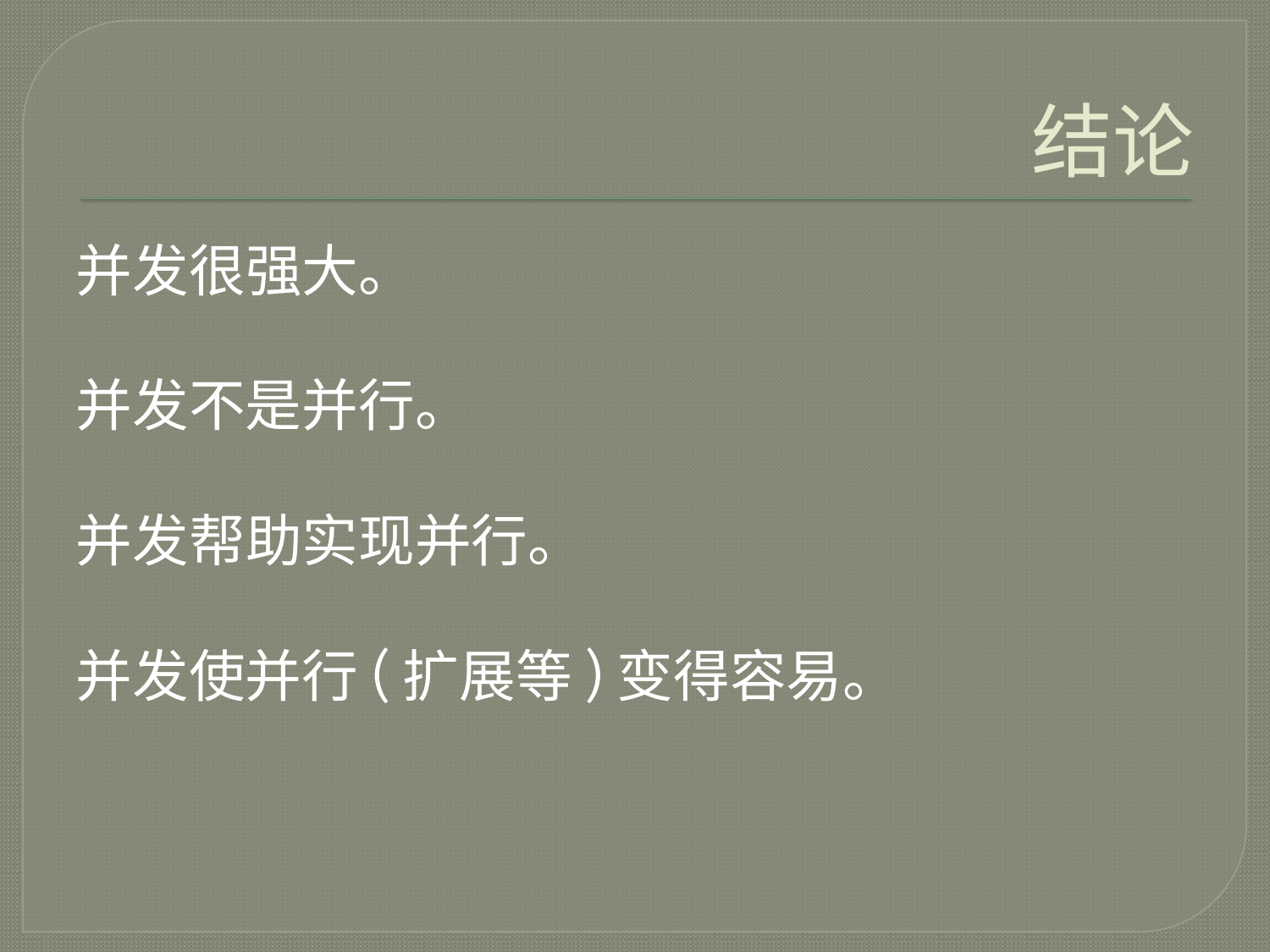

# 结论
并发很强大。
并发不是并行。
并发帮助实现并行。
并发使并行(扩展等)变得容易。